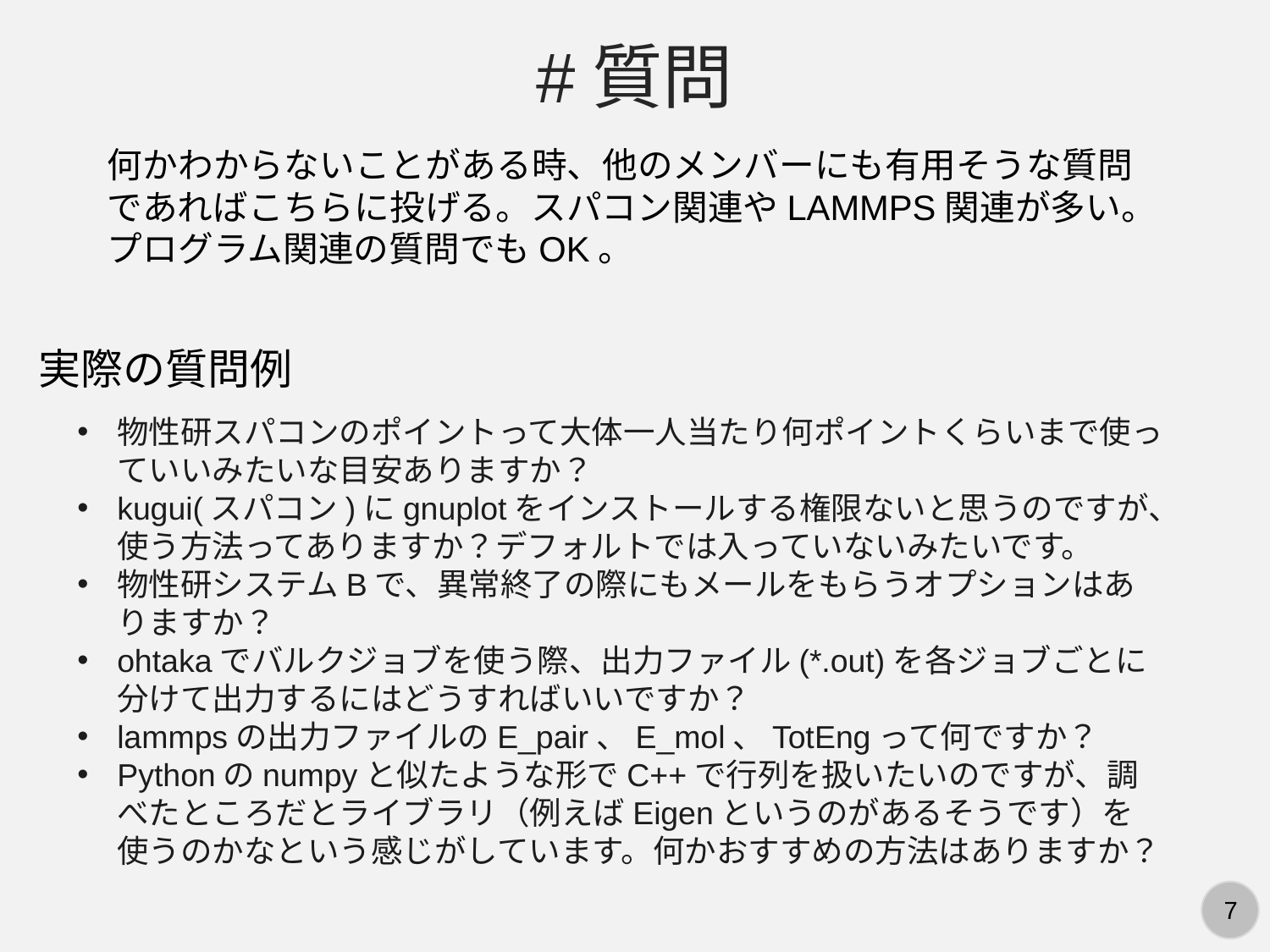

#質問
何かわからないことがある時、他のメンバーにも有用そうな質問であればこちらに投げる。スパコン関連やLAMMPS関連が多い。プログラム関連の質問でもOK。
実際の質問例
物性研スパコンのポイントって大体一人当たり何ポイントくらいまで使っていいみたいな目安ありますか？
kugui(スパコン)にgnuplotをインストールする権限ないと思うのですが、使う方法ってありますか？デフォルトでは入っていないみたいです。
物性研システムBで、異常終了の際にもメールをもらうオプションはありますか？
ohtakaでバルクジョブを使う際、出力ファイル(*.out)を各ジョブごとに分けて出力するにはどうすればいいですか？
lammpsの出力ファイルのE_pair、E_mol、TotEngって何ですか？
Pythonのnumpyと似たような形でC++で行列を扱いたいのですが、調べたところだとライブラリ（例えばEigenというのがあるそうです）を使うのかなという感じがしています。何かおすすめの方法はありますか？